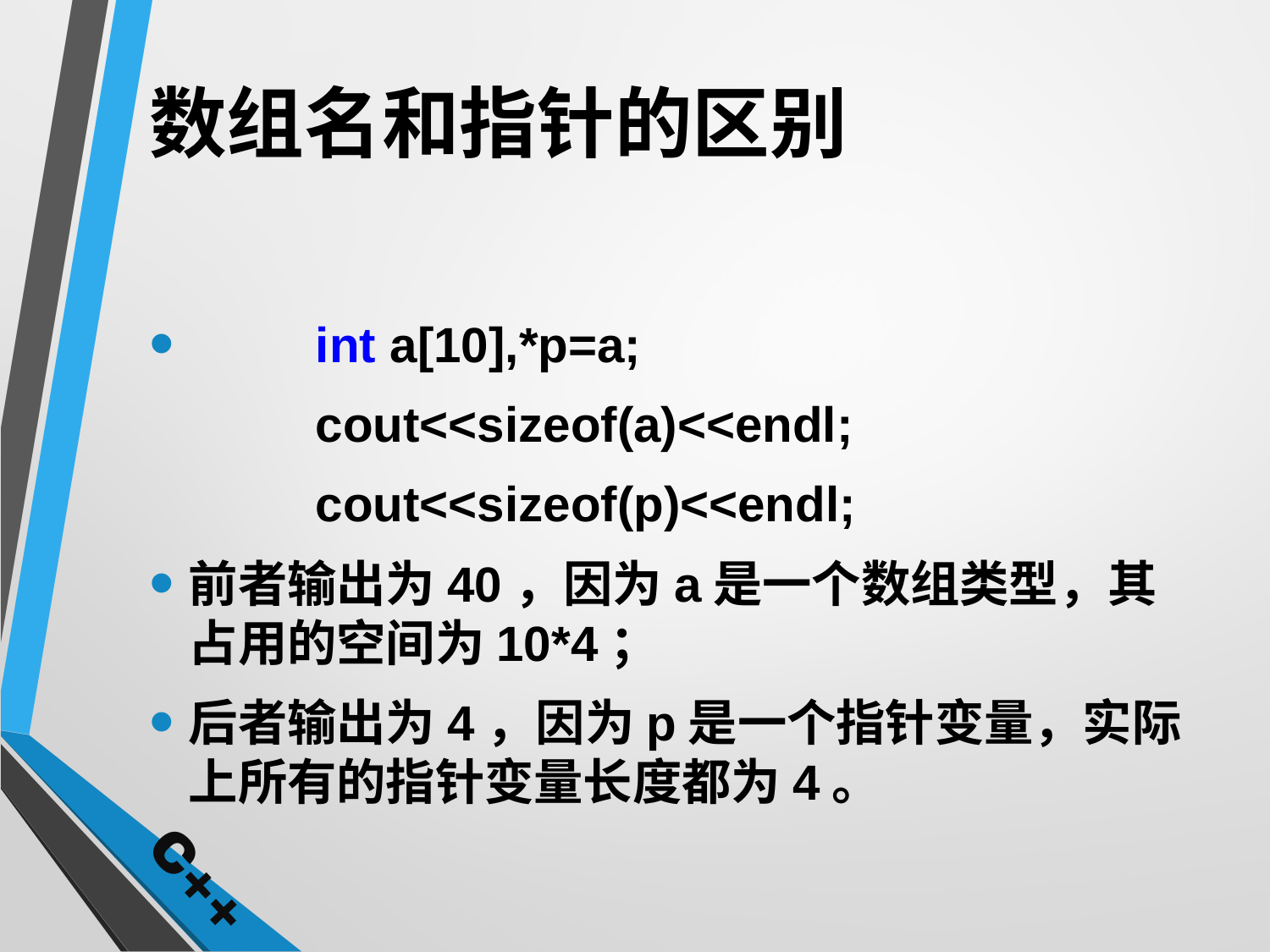

# 数组名和指针的区别
	int a[10],*p=a;
		cout<<sizeof(a)<<endl;
		cout<<sizeof(p)<<endl;
前者输出为40，因为a是一个数组类型，其占用的空间为10*4；
后者输出为4，因为p是一个指针变量，实际上所有的指针变量长度都为4。